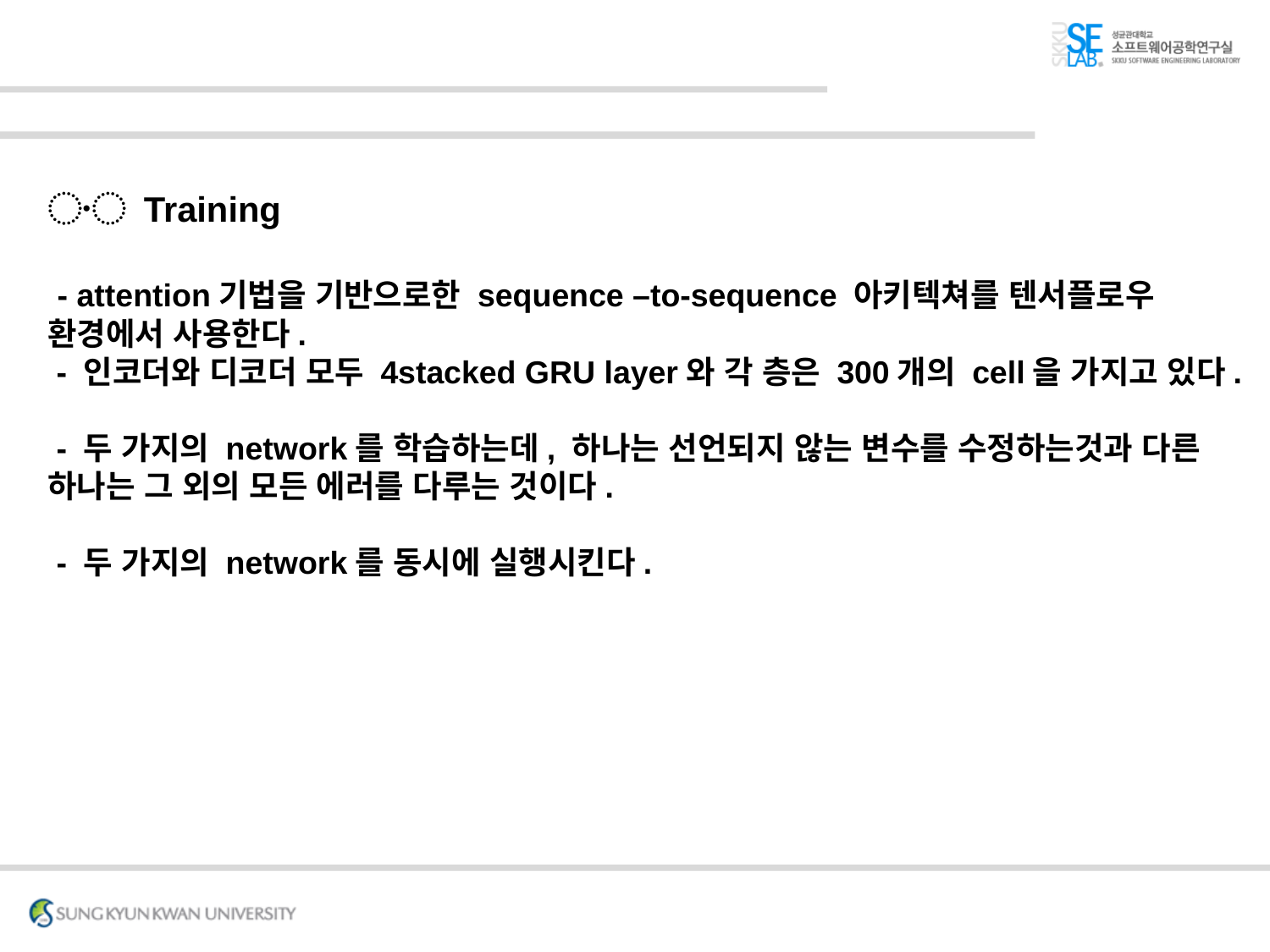

#

〮 Training

 - attention기법을 기반으로한 sequence –to-sequence 아키텍쳐를 텐서플로우   환경에서 사용한다.
 - 인코더와 디코더 모두 4stacked GRU layer와 각 층은 300개의 cell을 가지고 있다.

 - 두 가지의 network를 학습하는데, 하나는 선언되지 않는 변수를 수정하는것과 다른 하나는 그 외의 모든 에러를 다루는 것이다.

 - 두 가지의 network를 동시에 실행시킨다.